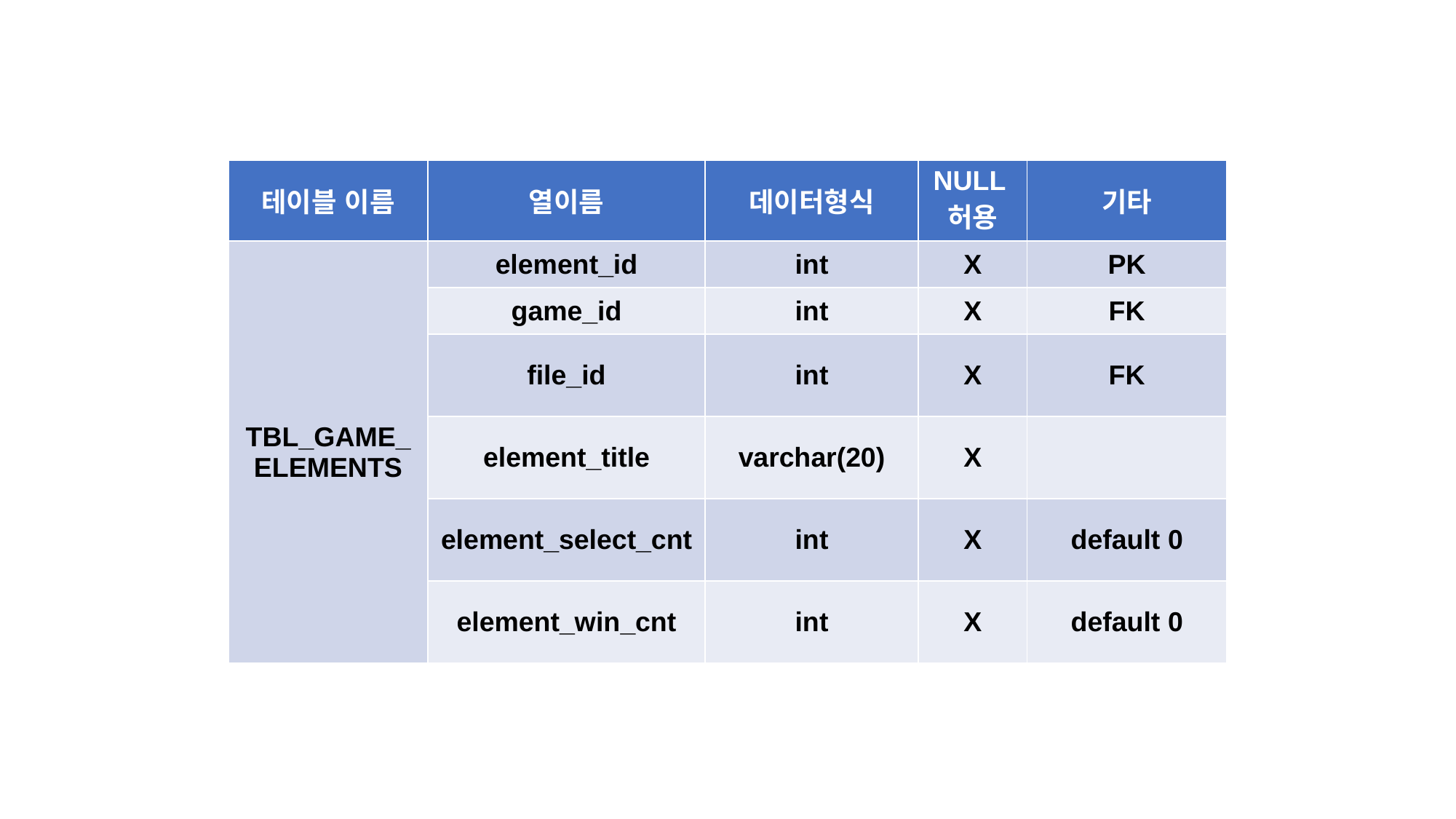

| 테이블 이름 | 열이름 | 데이터형식 | NULL허용 | 기타 |
| --- | --- | --- | --- | --- |
| TBL\_GAME\_ ELEMENTS | element\_id | int | X | PK |
|  | game\_id | int | X | FK |
|  | file\_id | int | X | FK |
|  | element\_title | varchar(20) | X |  |
|  | element\_select\_cnt | int | X | default 0 |
|  | element\_win\_cnt | int | X | default 0 |